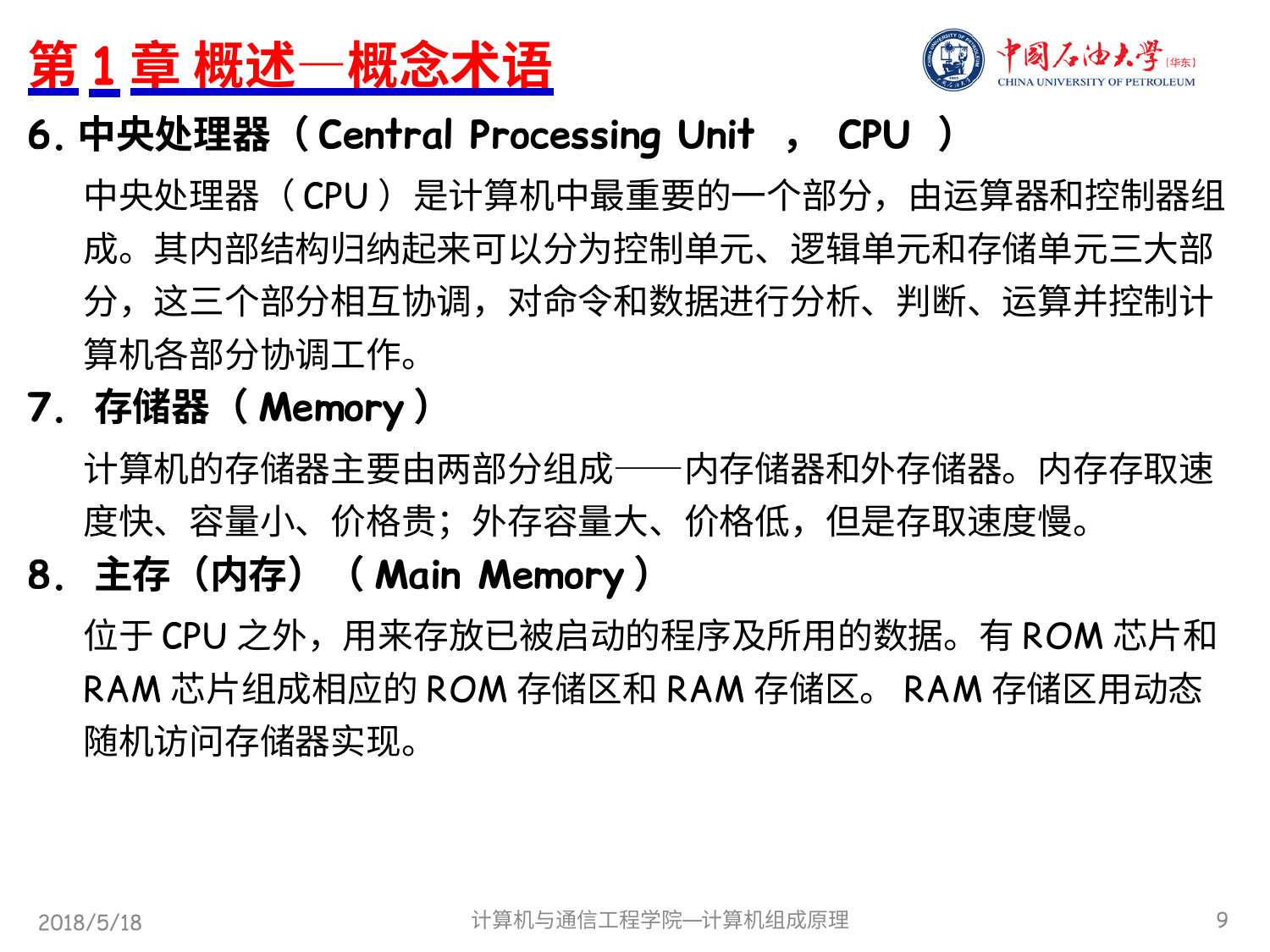

# 第1章 概述—概念术语
6.中央处理器（Central Processing Unit ， CPU ）
中央处理器（CPU）是计算机中最重要的一个部分，由运算器和控制器组成。其内部结构归纳起来可以分为控制单元、逻辑单元和存储单元三大部分，这三个部分相互协调，对命令和数据进行分析、判断、运算并控制计算机各部分协调工作。
7. 存储器（Memory）
计算机的存储器主要由两部分组成——内存储器和外存储器。内存存取速度快、容量小、价格贵；外存容量大、价格低，但是存取速度慢。
8. 主存（内存）（Main Memory）
位于CPU之外，用来存放已被启动的程序及所用的数据。有ROM芯片和RAM芯片组成相应的ROM存储区和RAM存储区。RAM存储区用动态随机访问存储器实现。

计算机与通信工程学院—计算机组成原理
9
2018/5/18